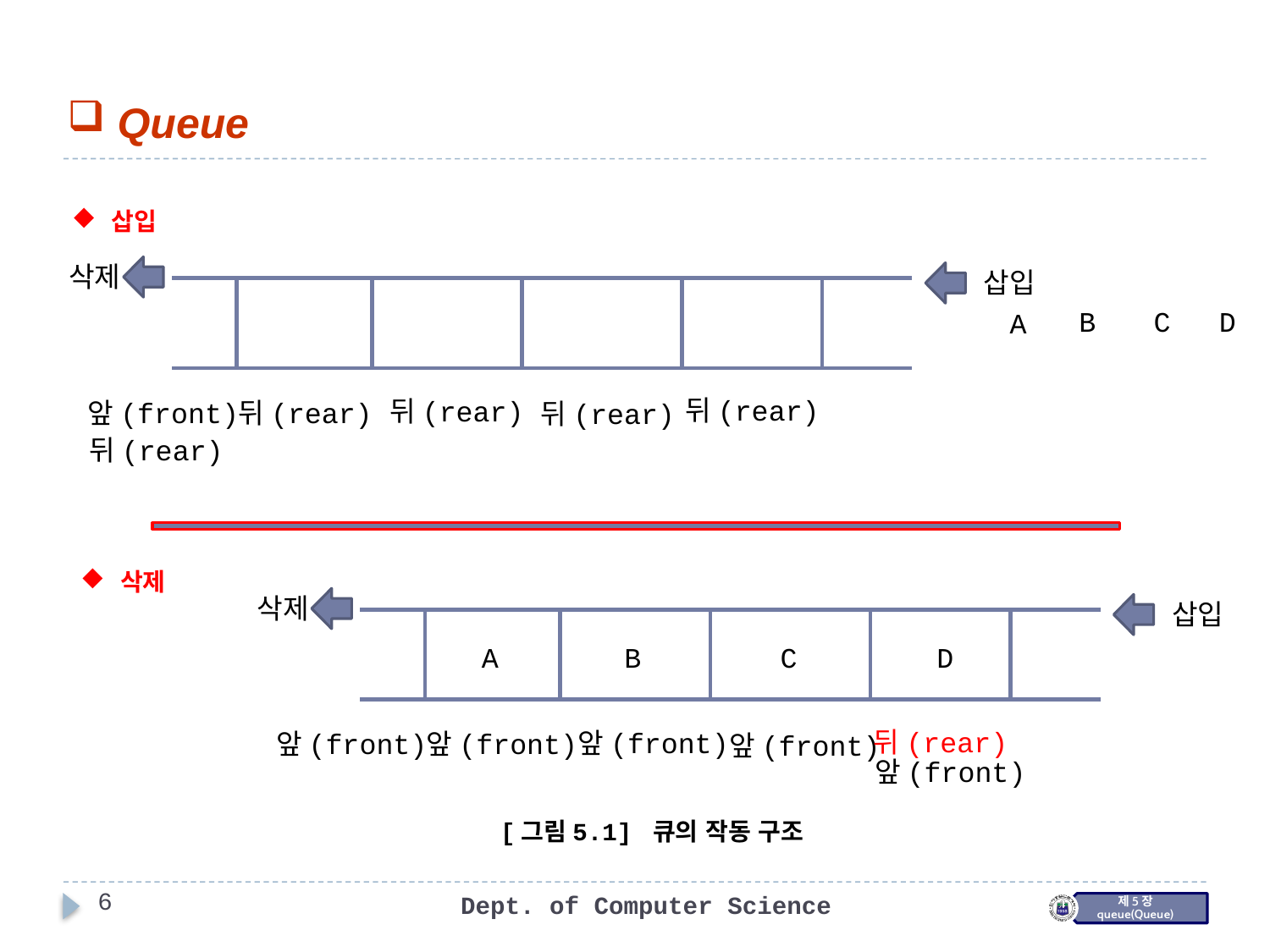

Queue
삽입
삭제

삽입

B
C
D
A
뒤(rear)
뒤(rear)
앞(front)
뒤(rear)
뒤(rear)
뒤(rear)

삭제
삭제

삽입

A
C
D
B
뒤(rear)
앞(front)
앞(front)
앞(front)
앞(front)
앞(front)
[그림5.1] 큐의 작동 구조
6
Dept. of Computer Science